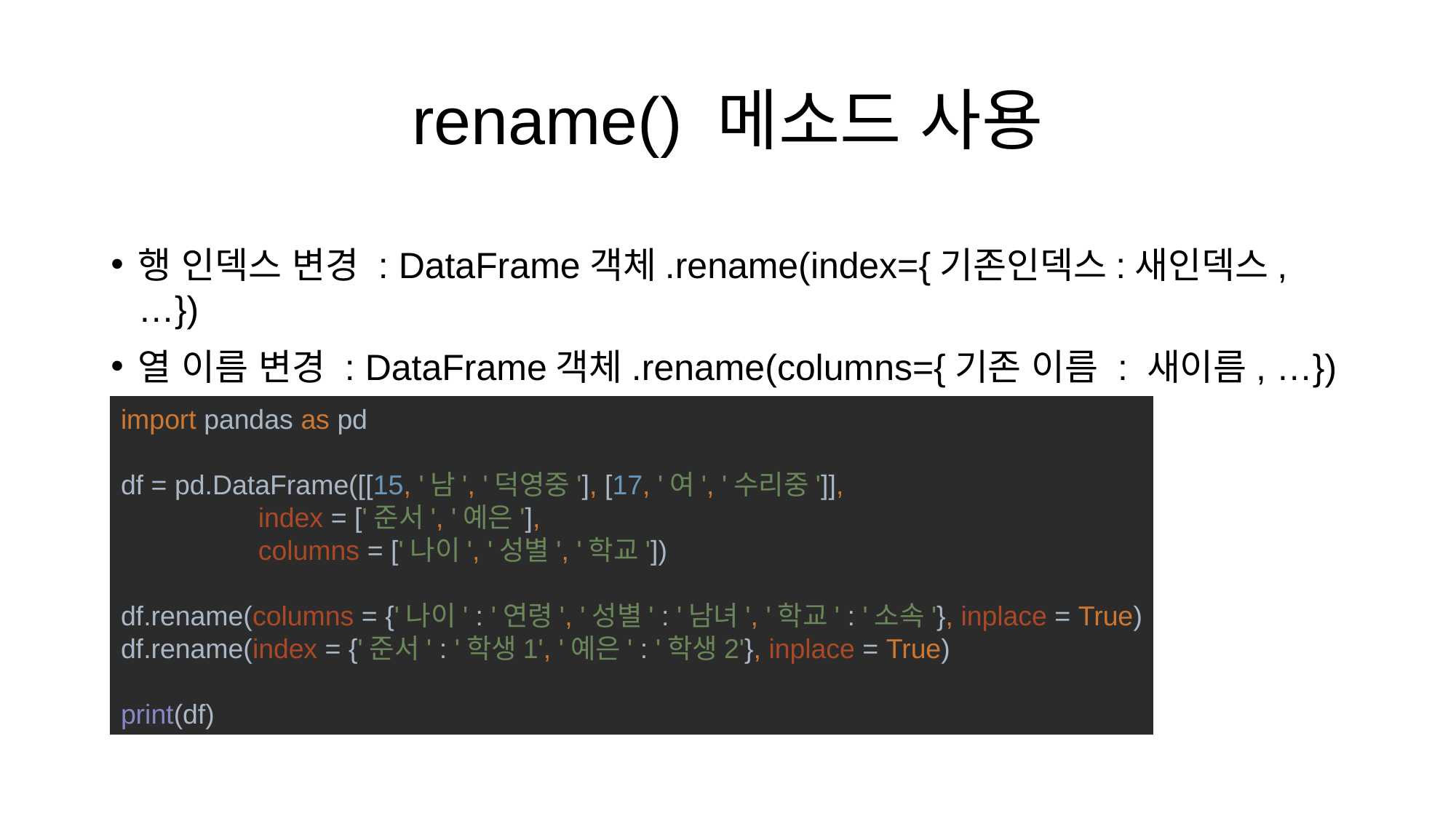

# rename() 메소드 사용
행 인덱스 변경 : DataFrame객체.rename(index={기존인덱스:새인덱스, …})
열 이름 변경 : DataFrame객체.rename(columns={기존 이름 : 새이름, …})

import pandas as pd
df = pd.DataFrame([[15, '남', '덕영중'], [17, '여', '수리중']],
                  index = ['준서', '예은'],
                  columns = ['나이', '성별', '학교'])
df.rename(columns = {'나이' : '연령', '성별' : '남녀', '학교' : '소속'}, inplace = True)
df.rename(index = {'준서' : '학생1', '예은' : '학생2'}, inplace = True)
print(df)